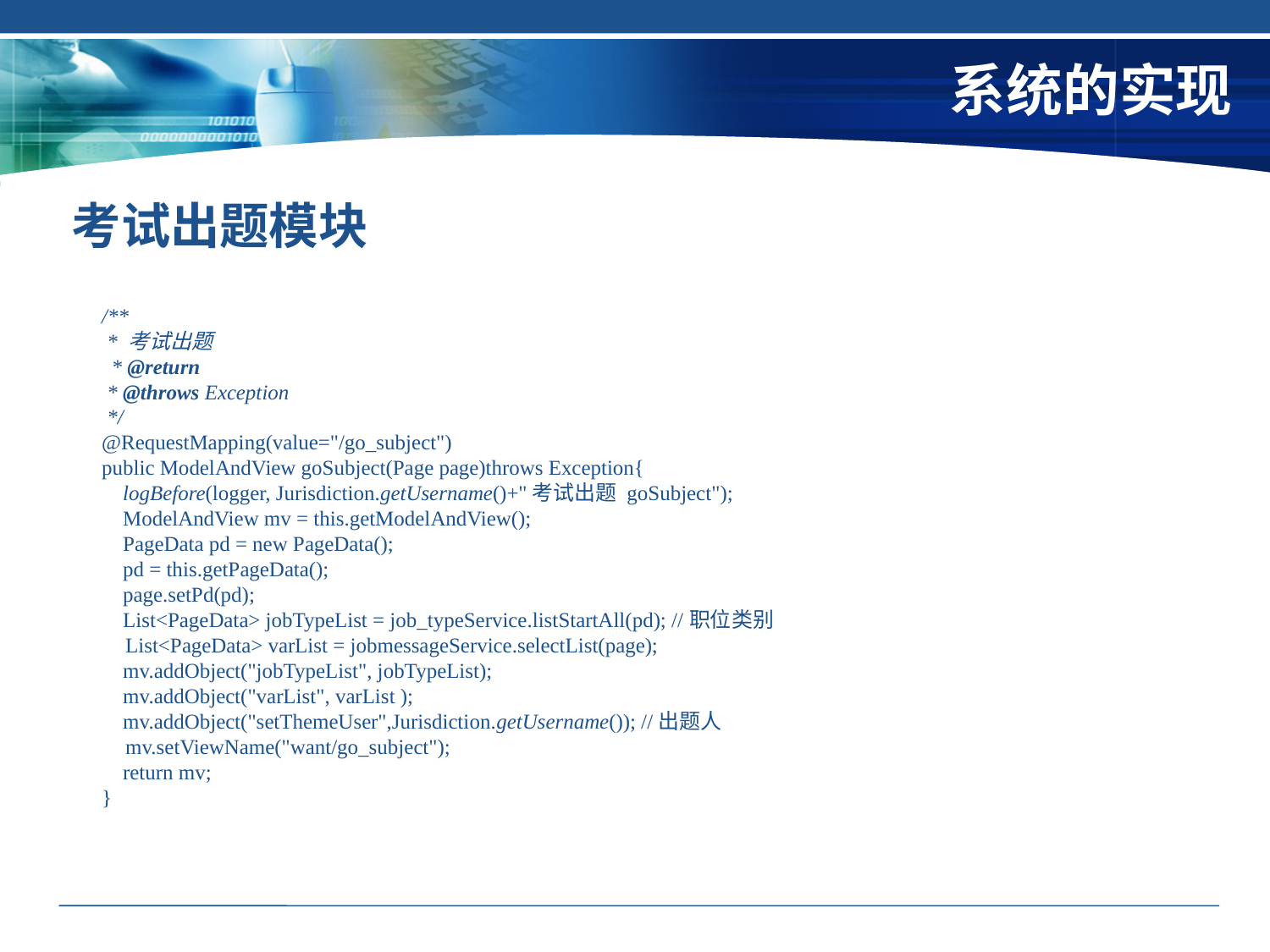

# 系统的实现
考试出题模块

/**
 * 考试出题
 * @return
 * @throws Exception
 */
@RequestMapping(value="/go_subject")
public ModelAndView goSubject(Page page)throws Exception{
    logBefore(logger, Jurisdiction.getUsername()+"考试出题 goSubject");
    ModelAndView mv = this.getModelAndView();
    PageData pd = new PageData();
    pd = this.getPageData();
    page.setPd(pd);
    List<PageData> jobTypeList = job_typeService.listStartAll(pd); //职位类别
    List<PageData> varList = jobmessageService.selectList(page);
    mv.addObject("jobTypeList", jobTypeList);
    mv.addObject("varList", varList );
    mv.addObject("setThemeUser",Jurisdiction.getUsername()); //出题人
    mv.setViewName("want/go_subject");
    return mv;
}